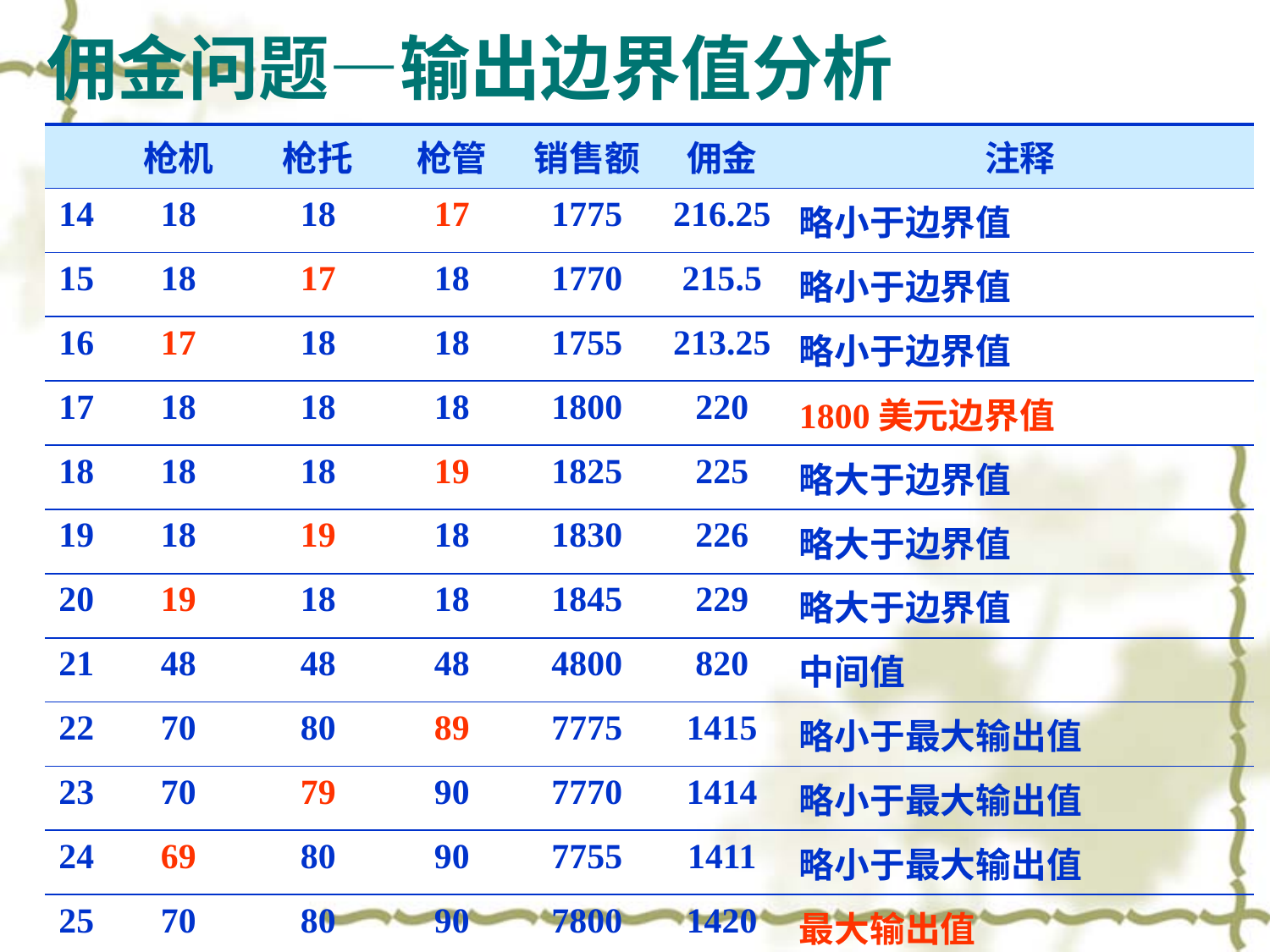

# 佣金问题—输出边界值分析
|  | 枪机 | 枪托 | 枪管 | 销售额 | 佣金 | 注释 |
| --- | --- | --- | --- | --- | --- | --- |
| 14 | 18 | 18 | 17 | 1775 | 216.25 | 略小于边界值 |
| 15 | 18 | 17 | 18 | 1770 | 215.5 | 略小于边界值 |
| 16 | 17 | 18 | 18 | 1755 | 213.25 | 略小于边界值 |
| 17 | 18 | 18 | 18 | 1800 | 220 | 1800美元边界值 |
| 18 | 18 | 18 | 19 | 1825 | 225 | 略大于边界值 |
| 19 | 18 | 19 | 18 | 1830 | 226 | 略大于边界值 |
| 20 | 19 | 18 | 18 | 1845 | 229 | 略大于边界值 |
| 21 | 48 | 48 | 48 | 4800 | 820 | 中间值 |
| 22 | 70 | 80 | 89 | 7775 | 1415 | 略小于最大输出值 |
| 23 | 70 | 79 | 90 | 7770 | 1414 | 略小于最大输出值 |
| 24 | 69 | 80 | 90 | 7755 | 1411 | 略小于最大输出值 |
| 25 | 70 | 80 | 90 | 7800 | 1420 | 最大输出值 |